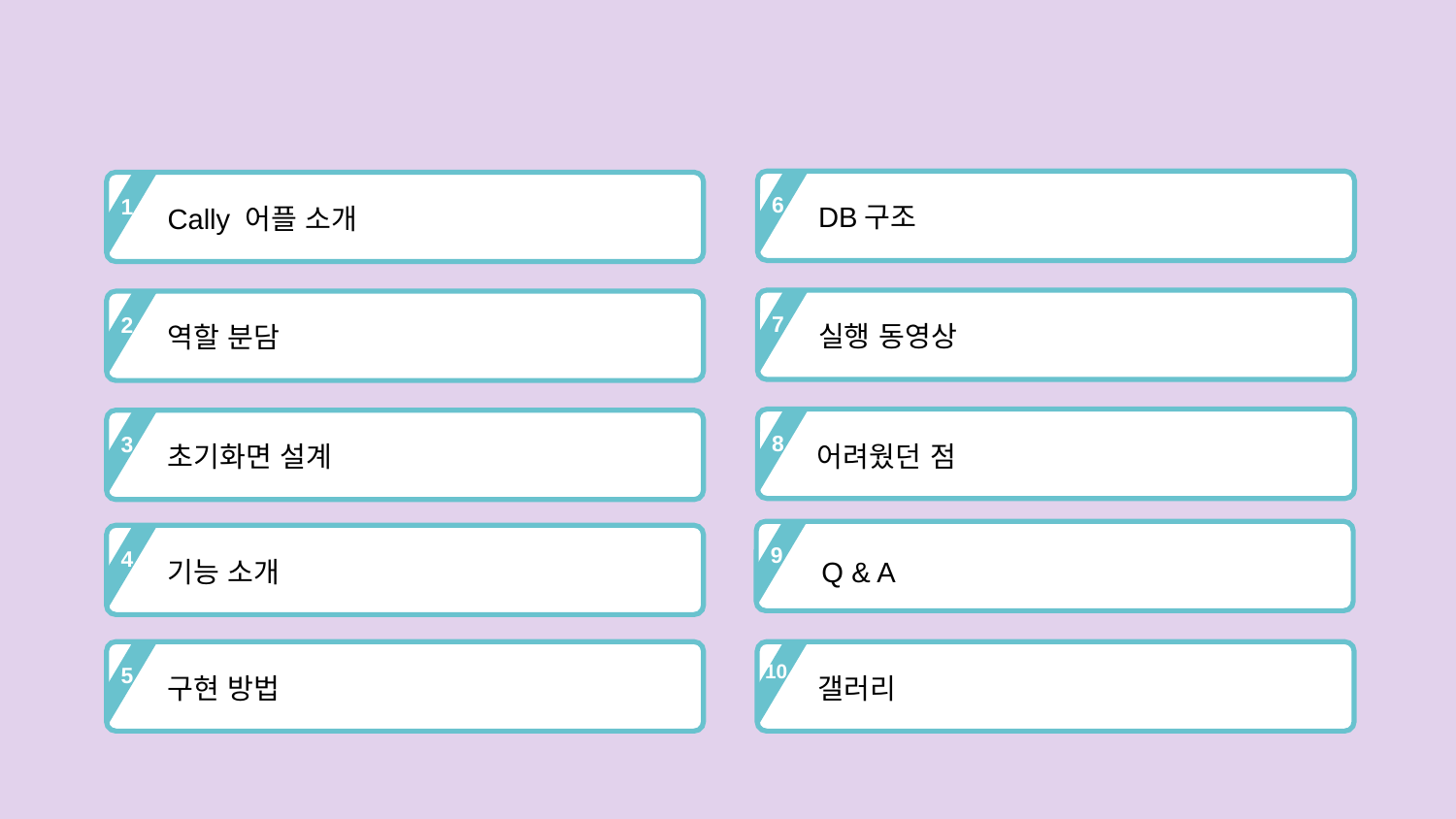

6
DB구조

1
Cally 어플 소개

7
실행 동영상

2
역할 분담

8

3
초기화면 설계
어려웠던 점

9

4
기능 소개
Q & A

5
구현 방법

갤러리
10